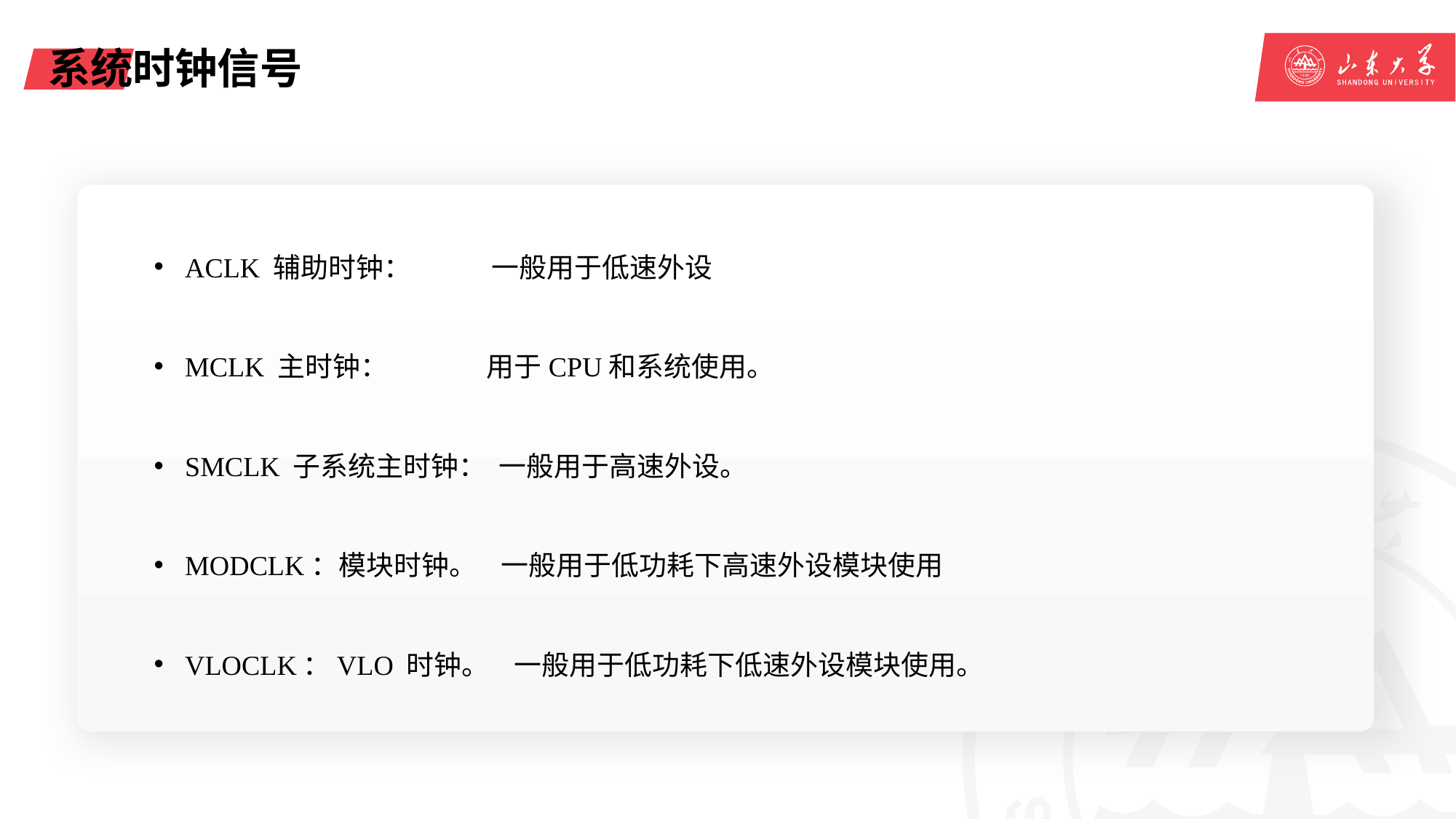

# 系统时钟信号

ACLK 辅助时钟：             一般用于低速外设

MCLK 主时钟：                用于CPU和系统使用。

SMCLK 子系统主时钟：  一般用于高速外设。

MODCLK：模块时钟。    一般用于低功耗下高速外设模块使用

VLOCLK：VLO 时钟。    一般用于低功耗下低速外设模块使用。